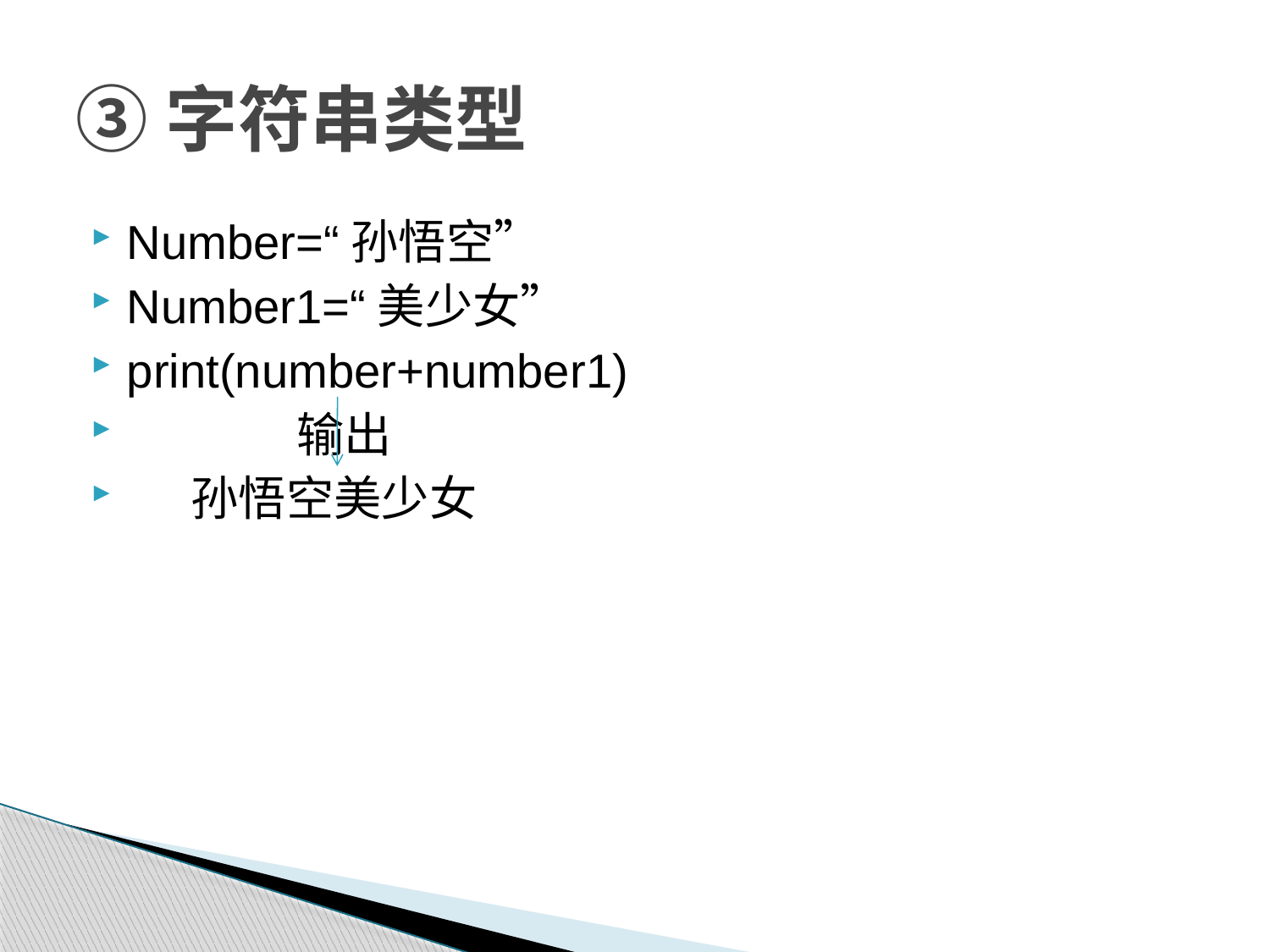

# ③字符串类型
Number=“孙悟空”
Number1=“美少女”
print(number+number1)
               输出
     孙悟空美少女